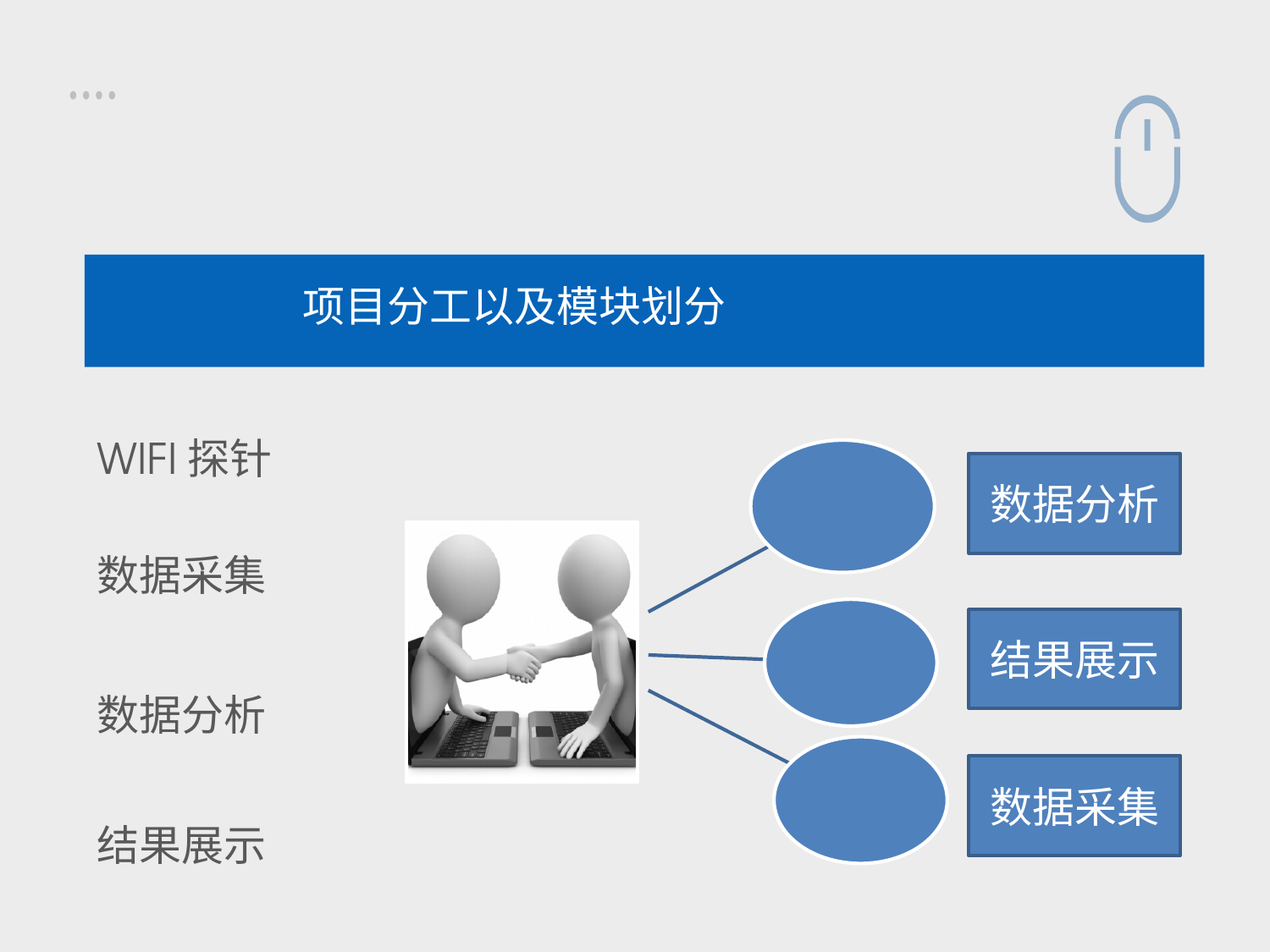

项目分工以及模块划分
WIFI探针

数据分析
数据采集
结果展示
数据分析
数据采集
结果展示